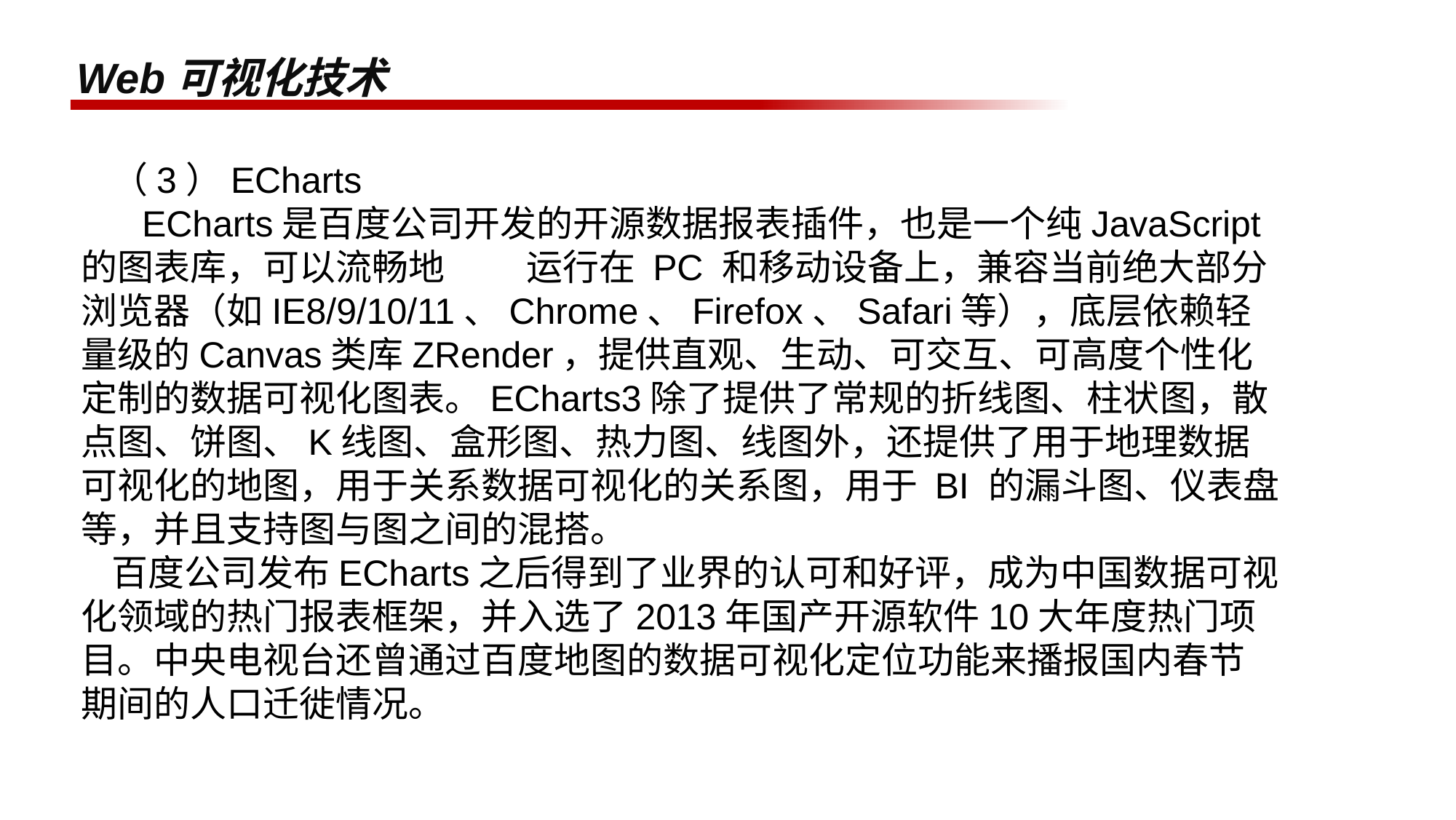

# Web可视化技术

（3）ECharts
   ECharts是百度公司开发的开源数据报表插件，也是一个纯JavaScript的图表库，可以流畅地          运行在 PC 和移动设备上，兼容当前绝大部分浏览器（如IE8/9/10/11、Chrome、Firefox、Safari等），底层依赖轻量级的Canvas类库ZRender，提供直观、生动、可交互、可高度个性化定制的数据可视化图表。ECharts3除了提供了常规的折线图、柱状图，散点图、饼图、K线图、盒形图、热力图、线图外，还提供了用于地理数据可视化的地图，用于关系数据可视化的关系图，用于 BI 的漏斗图、仪表盘等，并且支持图与图之间的混搭。
百度公司发布ECharts之后得到了业界的认可和好评，成为中国数据可视化领域的热门报表框架，并入选了2013年国产开源软件10大年度热门项目。中央电视台还曾通过百度地图的数据可视化定位功能来播报国内春节期间的人口迁徙情况。